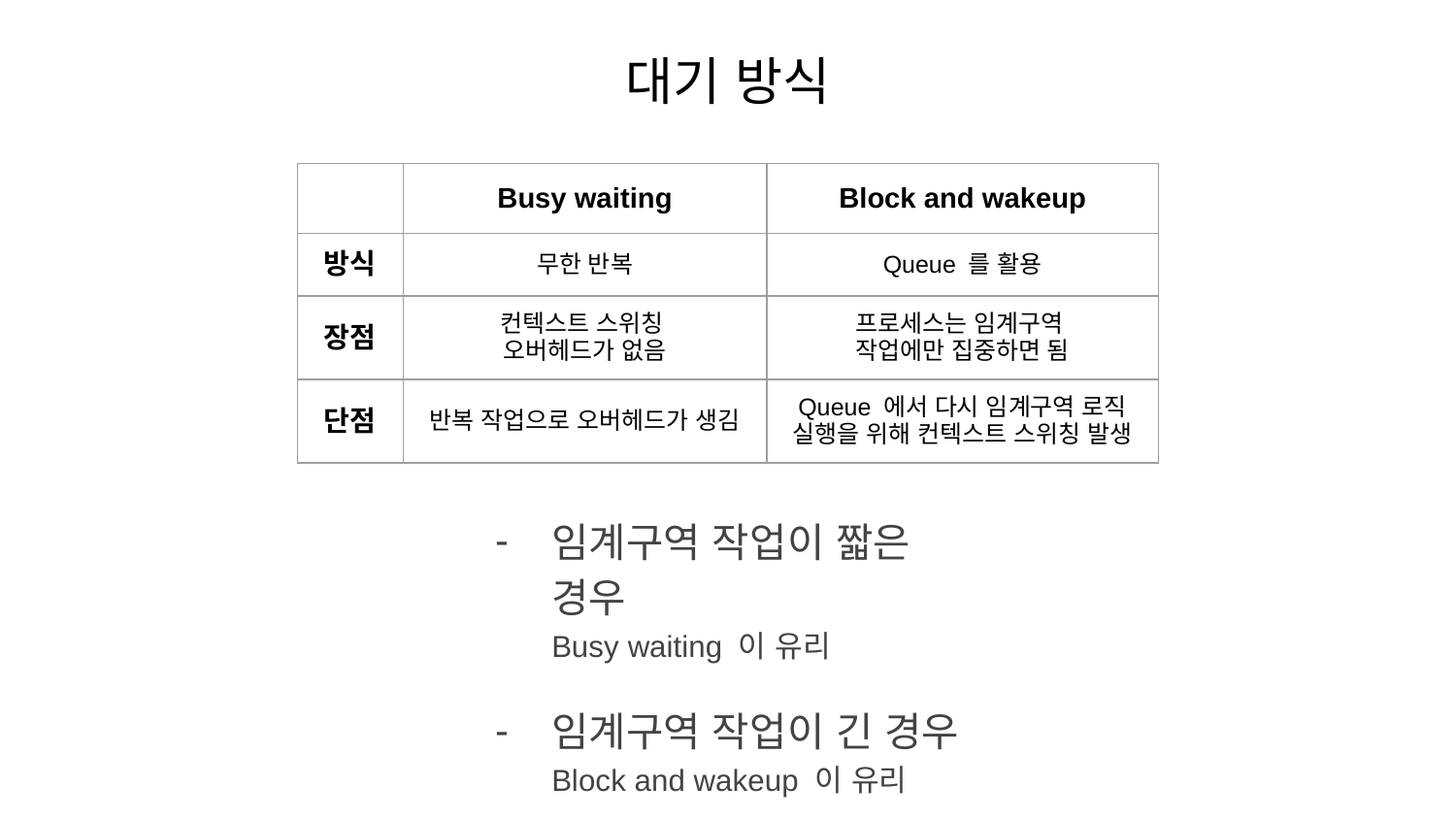

# 대기 방식
|  | Busy waiting | Block and wakeup |
| --- | --- | --- |
| 방식 | 무한 반복 | Queue 를 활용 |
| 장점 | 컨텍스트 스위칭 오버헤드가 없음 | 프로세스는 임계구역 작업에만 집중하면 됨 |
| 단점 | 반복 작업으로 오버헤드가 생김 | Queue 에서 다시 임계구역 로직 실행을 위해 컨텍스트 스위칭 발생 |
임계구역 작업이 짧은 경우
Busy waiting 이 유리
임계구역 작업이 긴 경우
Block and wakeup 이 유리